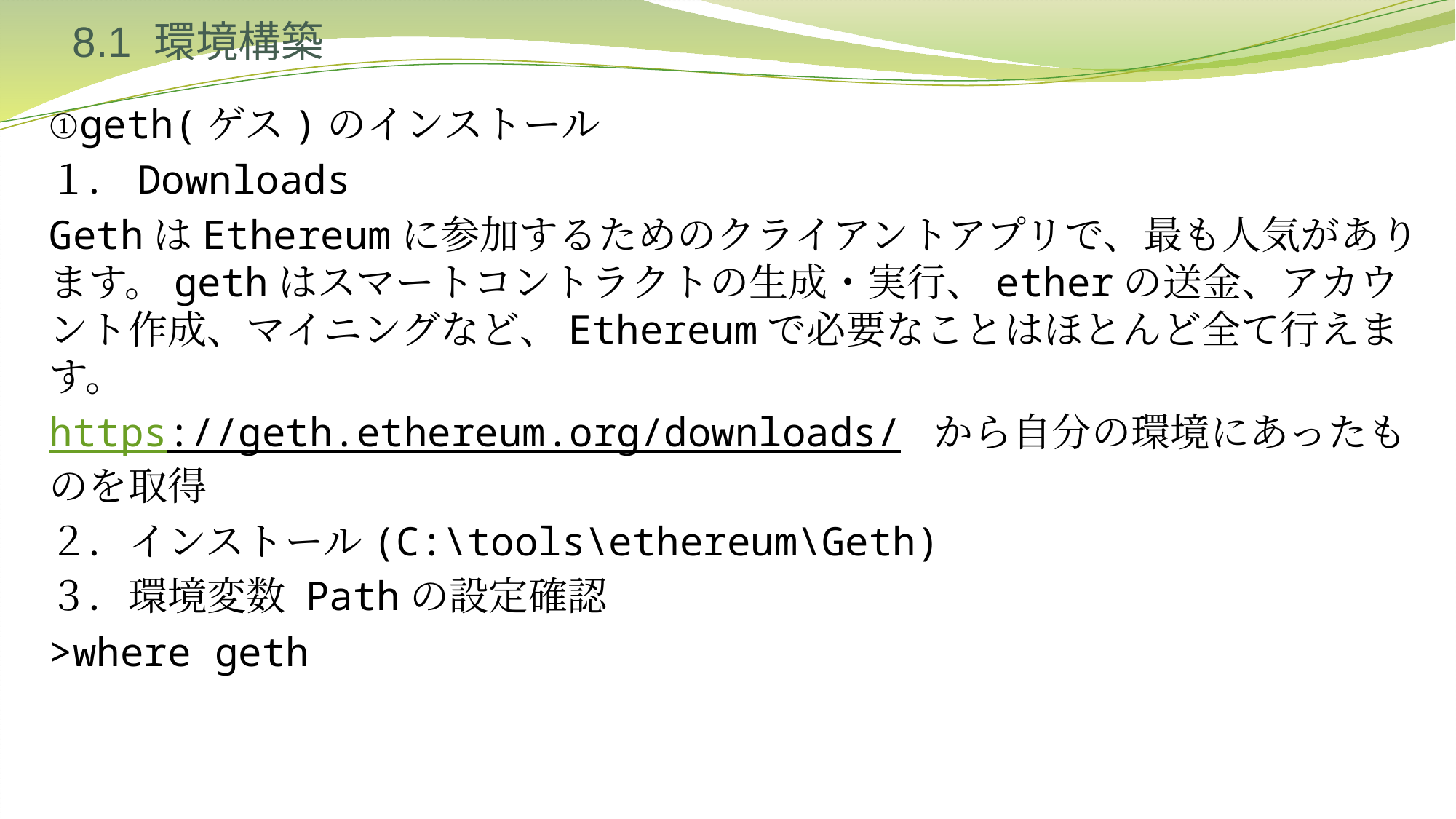

# 8.1 環境構築
①geth(ゲス)のインストール
１．Downloads
GethはEthereumに参加するためのクライアントアプリで、最も人気があります。gethはスマートコントラクトの生成・実行、etherの送金、アカウント作成、マイニングなど、Ethereumで必要なことはほとんど全て行えます。
https://geth.ethereum.org/downloads/ から自分の環境にあったものを取得
２．インストール(C:\tools\ethereum\Geth)
３．環境変数 Pathの設定確認
>where geth